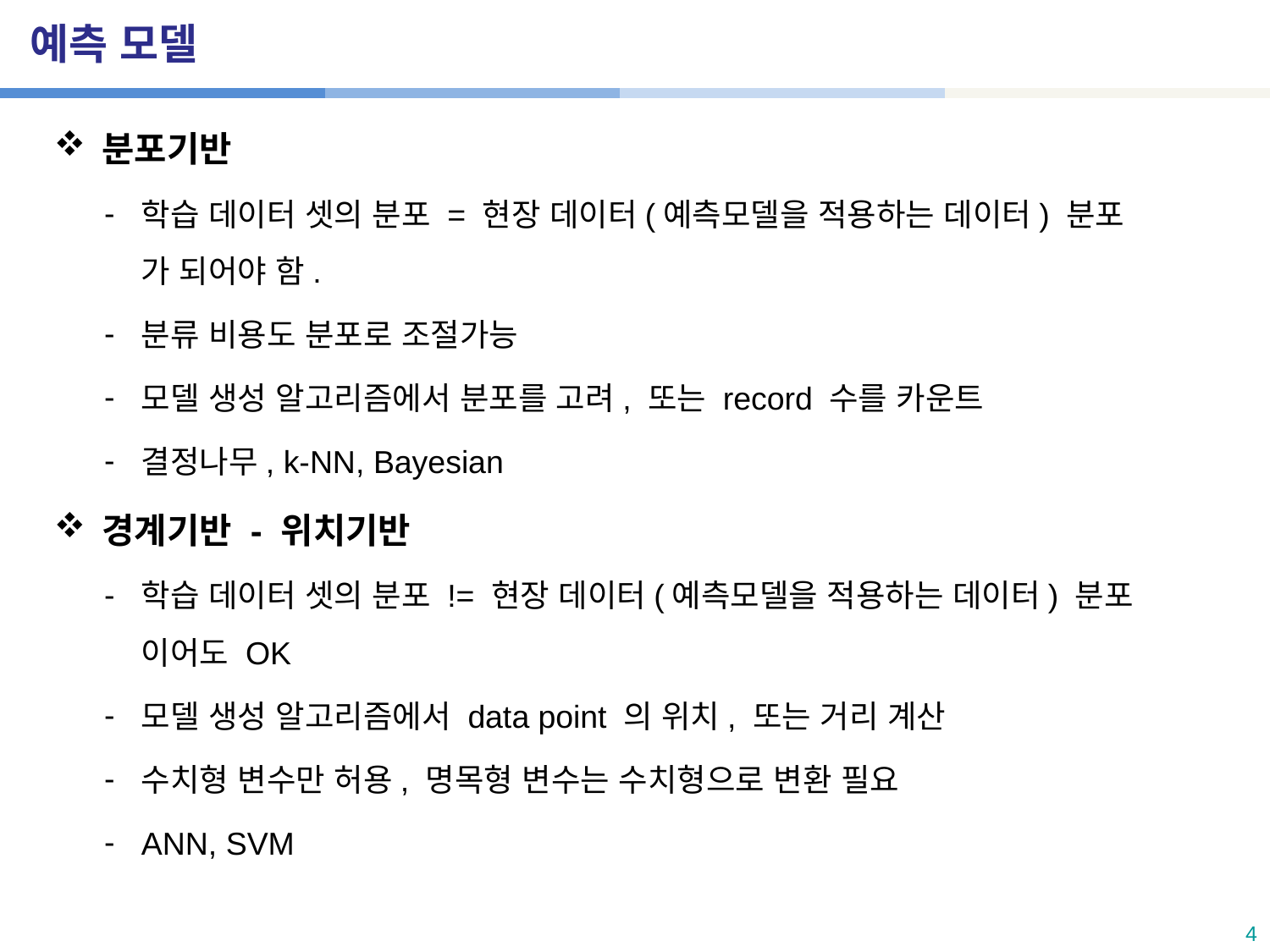

# 예측 모델
분포기반
학습 데이터 셋의 분포 = 현장 데이터(예측모델을 적용하는 데이터) 분포
가 되어야 함.
분류 비용도 분포로 조절가능
모델 생성 알고리즘에서 분포를 고려, 또는 record 수를 카운트
결정나무, k-NN, Bayesian
경계기반 - 위치기반
학습 데이터 셋의 분포 != 현장 데이터(예측모델을 적용하는 데이터) 분포
이어도 OK
모델 생성 알고리즘에서 data point 의 위치, 또는 거리 계산
수치형 변수만 허용, 명목형 변수는 수치형으로 변환 필요
ANN, SVM
4